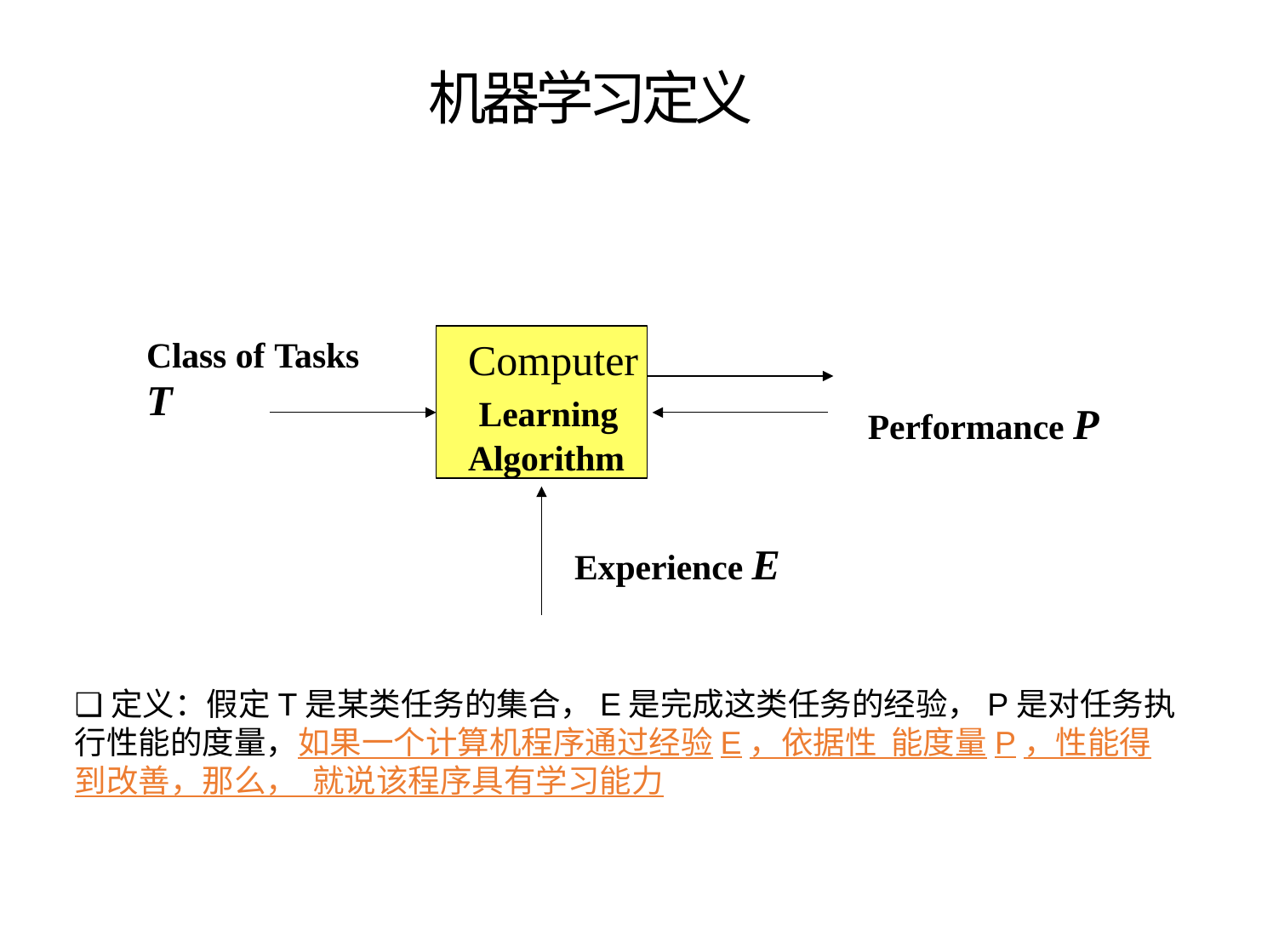

# 机器学习定义
Class of Tasks T
Computer  Learning  Algorithm
 Performance P
Experience E
❏定义：假定T是某类任务的集合，E是完成这类任务的经验，P是对任务执行性能的度量，如果一个计算机程序通过经验E，依据性  能度量P，性能得到改善，那么，  就说该程序具有学习能力